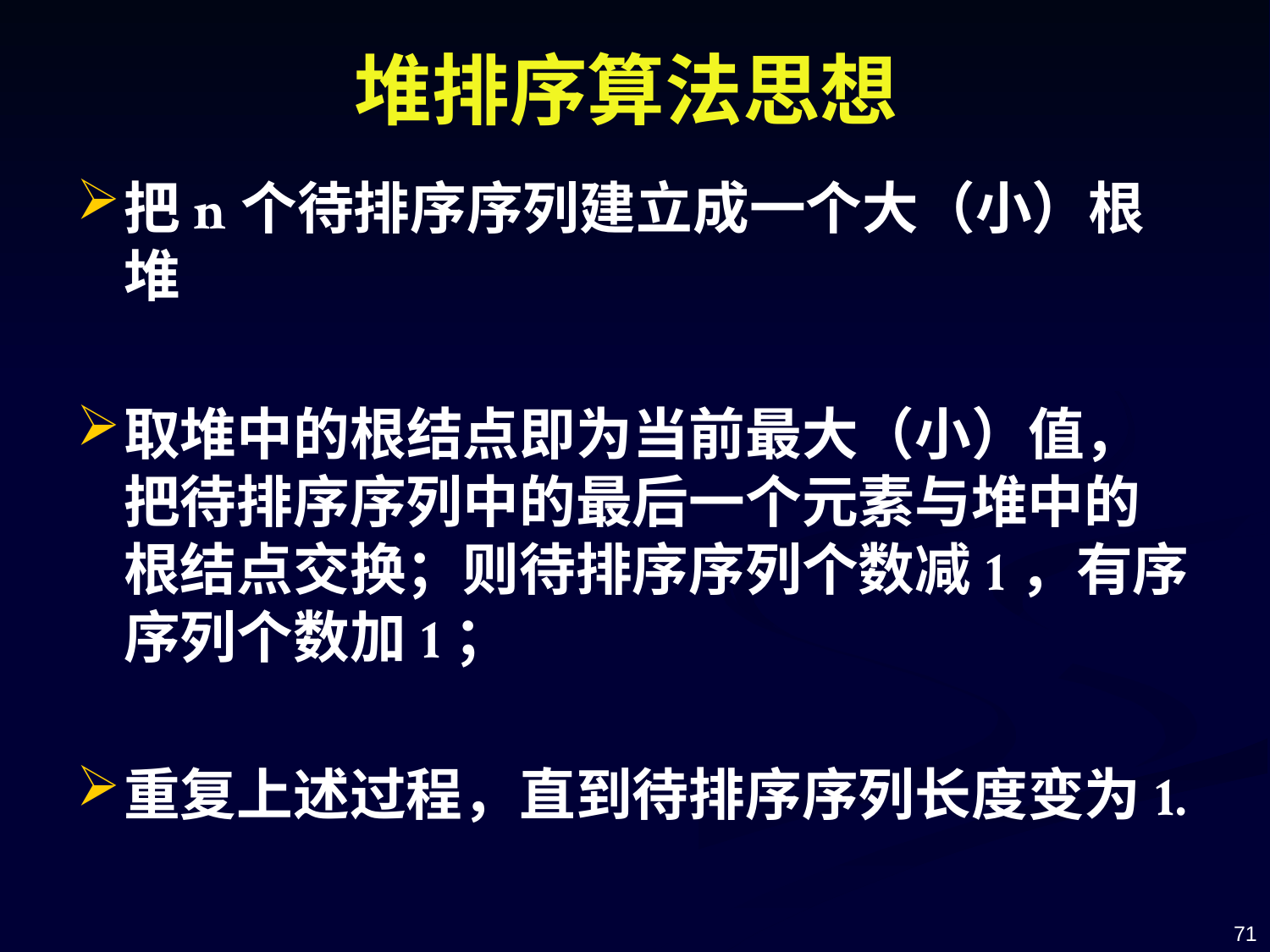

# 堆排序算法思想
把n个待排序序列建立成一个大（小）根堆

取堆中的根结点即为当前最大（小）值，把待排序序列中的最后一个元素与堆中的根结点交换；则待排序序列个数减1，有序序列个数加1；

重复上述过程，直到待排序序列长度变为1.
71